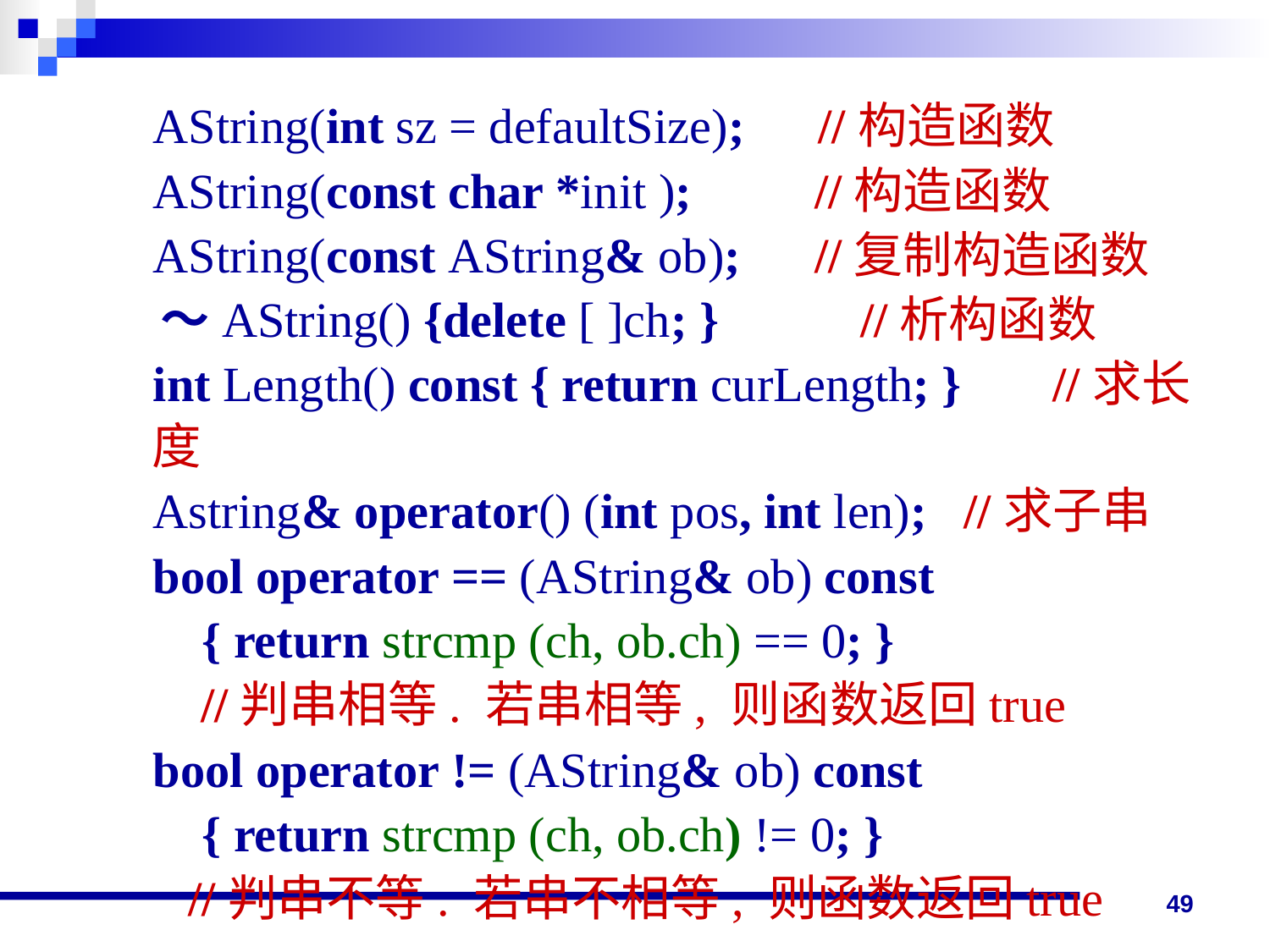

AString(int sz = defaultSize);      //构造函数
    AString(const char *init );          //构造函数
    AString(const AString& ob);      //复制构造函数
    ～AString() {delete [ ]ch; }	      //析构函数
    int Length() const { return curLength; }	 //求长度
    Astring& operator() (int pos, int len);   //求子串
    bool operator == (AString& ob) const
        { return strcmp (ch, ob.ch) == 0; }
	    //判串相等. 若串相等, 则函数返回true
    bool operator != (AString& ob) const
        { return strcmp (ch, ob.ch) != 0; }
	   //判串不等. 若串不相等, 则函数返回true
49